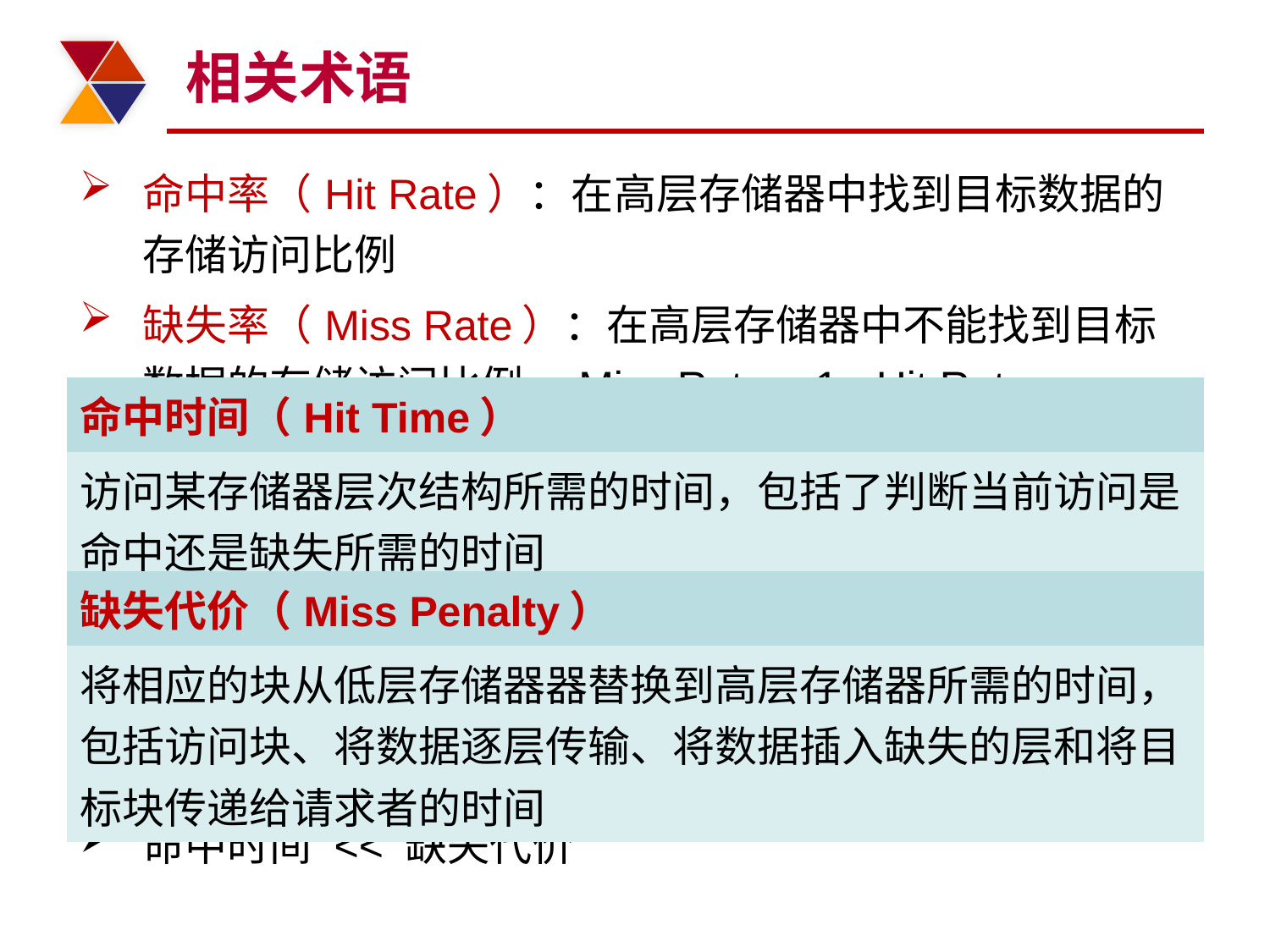

# 相关术语
命中率（Hit Rate）：在高层存储器中找到目标数据的存储访问比例
缺失率（Miss Rate）：在高层存储器中不能找到目标数据的存储访问比例，Miss Rate = 1 - Hit Rate

命中时间 << 缺失代价

| 命中时间（Hit Time） |
| --- |
| 访问某存储器层次结构所需的时间，包括了判断当前访问是命中还是缺失所需的时间 |
| 缺失代价（Miss Penalty） |
| --- |
| 将相应的块从低层存储器器替换到高层存储器所需的时间，包括访问块、将数据逐层传输、将数据插入缺失的层和将目标块传递给请求者的时间 |